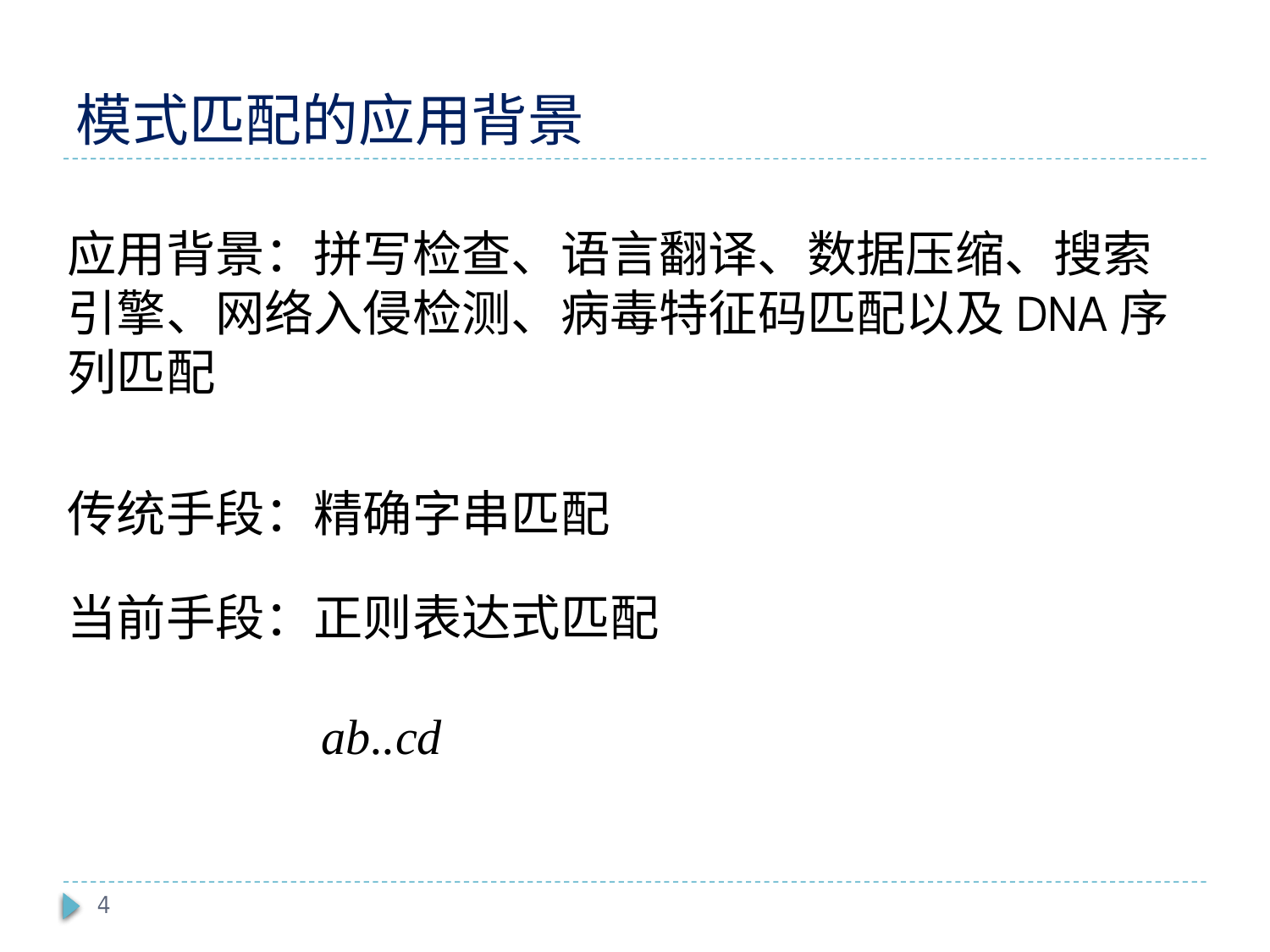

# 模式匹配的应用背景
应用背景：拼写检查、语言翻译、数据压缩、搜索引擎、网络入侵检测、病毒特征码匹配以及DNA序列匹配
传统手段：精确字串匹配

当前手段：正则表达式匹配

		ab..cd

eg:         abcd
abXXcd       ？
4